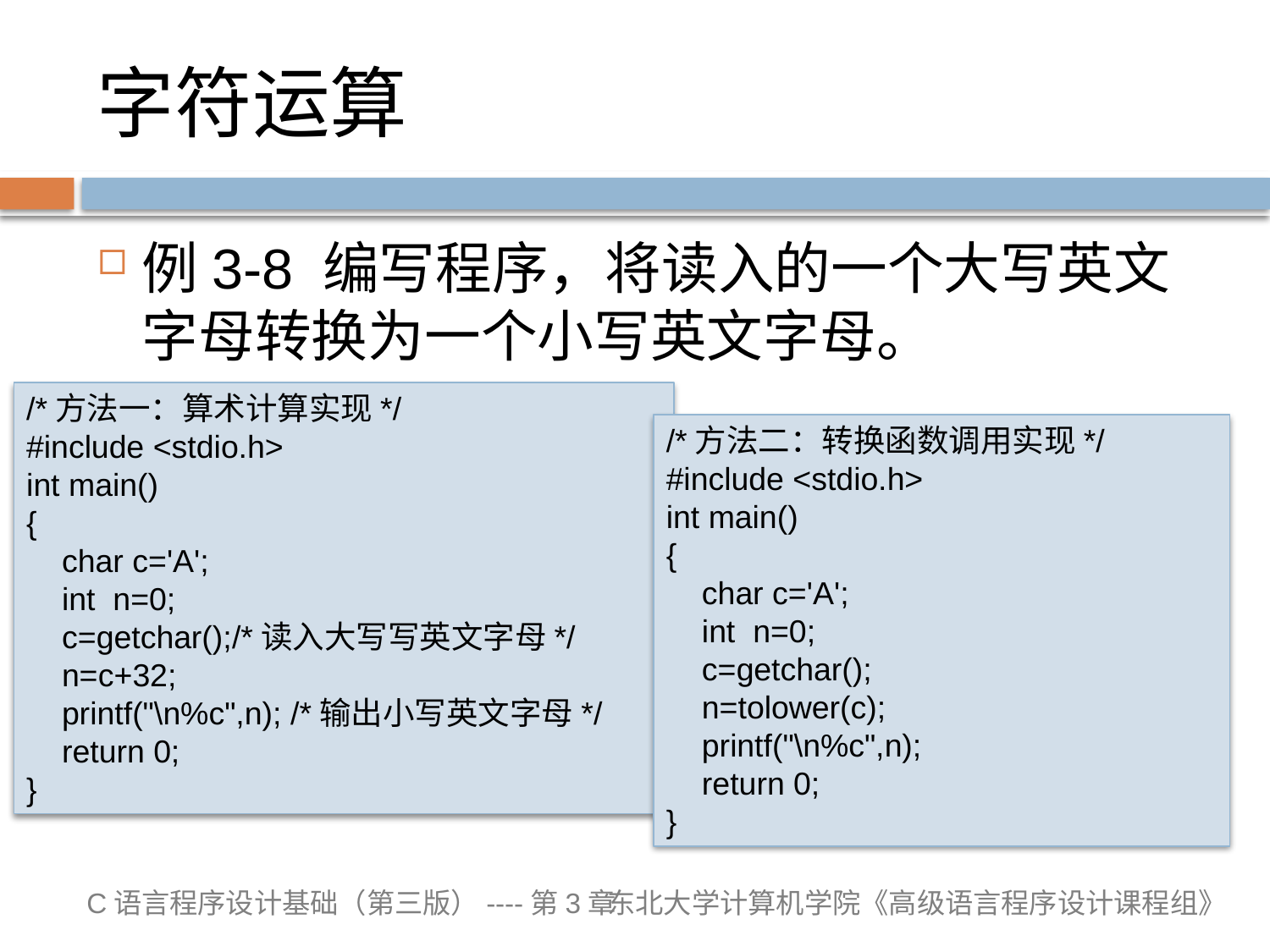

# 字符运算
例3-8 编写程序，将读入的一个大写英文字母转换为一个小写英文字母。
/*方法一：算术计算实现*/
#include <stdio.h>
int main()
{
    char c='A';
    int  n=0;
    c=getchar();/*读入大写写英文字母*/
    n=c+32;
    printf("\n%c",n); /*输出小写英文字母*/
    return 0;
}
/*方法二：转换函数调用实现*/
#include <stdio.h>
int main()
{
    char c='A';
    int  n=0;
    c=getchar();
    n=tolower(c);
    printf("\n%c",n);
    return 0;
}